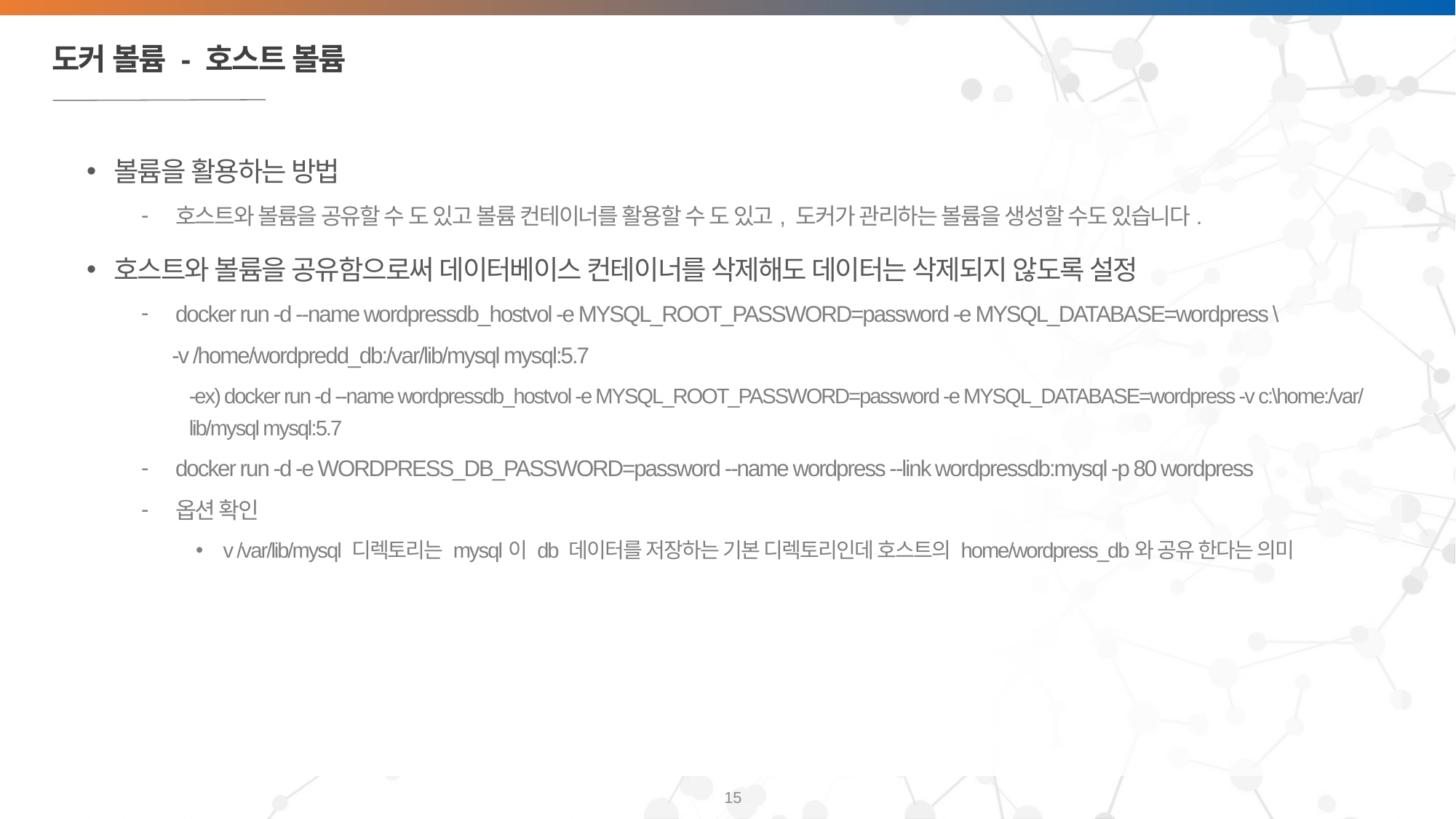

# 도커 볼륨 - 호스트 볼륨

볼륨을 활용하는 방법
호스트와 볼륨을 공유할 수 도 있고 볼륨 컨테이너를 활용할 수 도 있고, 도커가 관리하는 볼륨을 생성할 수도 있습니다.
호스트와 볼륨을 공유함으로써 데이터베이스 컨테이너를 삭제해도 데이터는 삭제되지 않도록 설정
docker run -d --name wordpressdb_hostvol -e MYSQL_ROOT_PASSWORD=password -e MYSQL_DATABASE=wordpress \
      -v /home/wordpredd_db:/var/lib/mysql mysql:5.7
-ex) docker run -d --name wordpressdb_hostvol -e MYSQL_ROOT_PASSWORD=password -e MYSQL_DATABASE=wordpress -v c:\home:/var/lib/mysql mysql:5.7
docker run -d -e WORDPRESS_DB_PASSWORD=password --name wordpress --link wordpressdb:mysql -p 80 wordpress
옵션 확인
v /var/lib/mysql 디렉토리는 mysql이 db 데이터를 저장하는 기본 디렉토리인데 호스트의 home/wordpress_db와 공유 한다는 의미

15